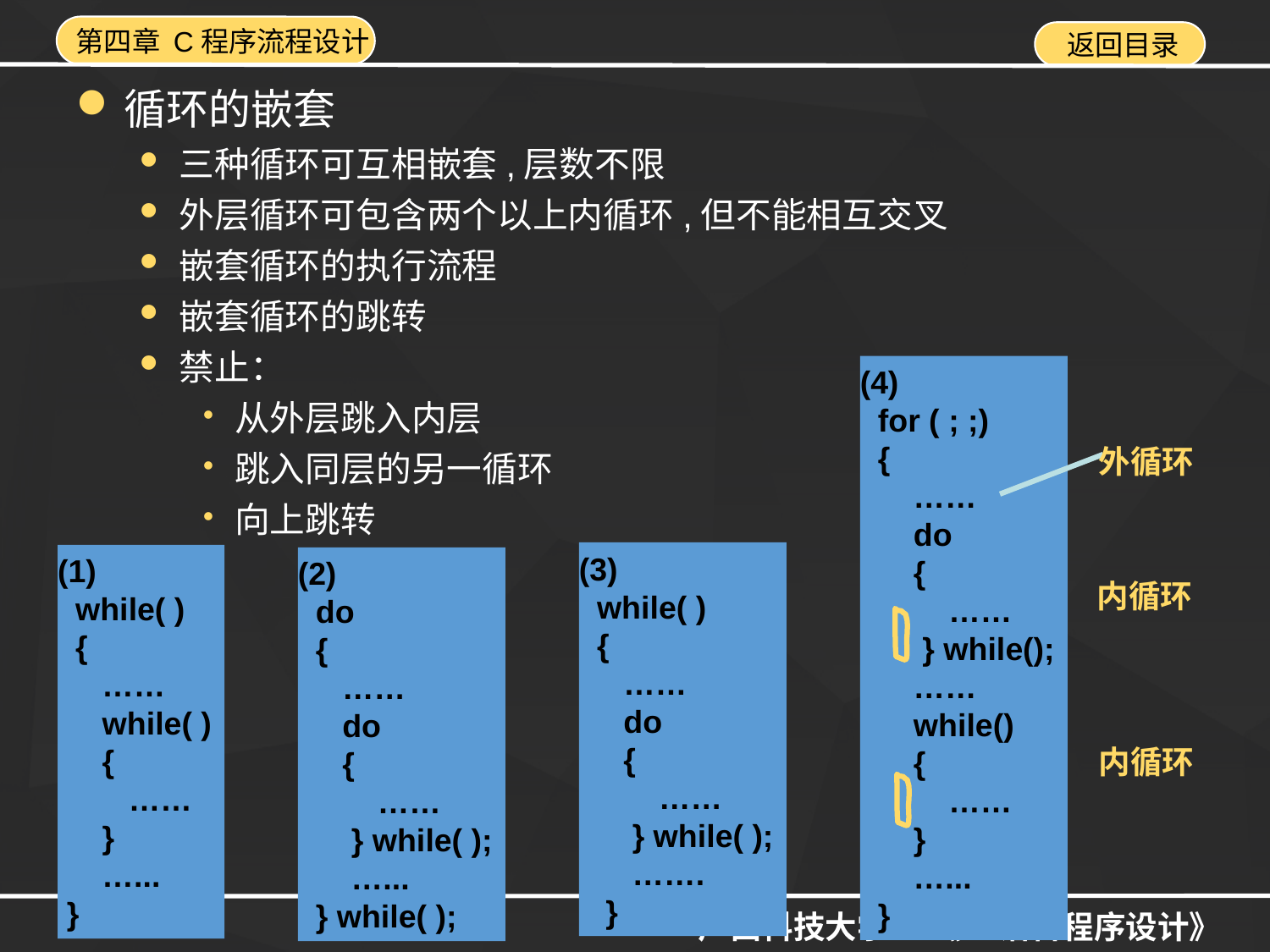

循环的嵌套
三种循环可互相嵌套,层数不限
外层循环可包含两个以上内循环,但不能相互交叉
嵌套循环的执行流程
嵌套循环的跳转
禁止：
从外层跳入内层
跳入同层的另一循环
向上跳转
(4)
  for ( ; ;)
  {
      ……
      do
      {
          ……
       } while();
      ……
      while()
      {
          ……
      }
      …...
  }
外循环

内循环

内循环

(3)
  while( )
  {
     ……
     do
     {
         ……
      } while( );
      …….
   }
(1)
  while( )
  {
     ……
     while( )
     {
        ……
     }
     …...
 }
(2)
  do
  {
     ……
     do
     {
         ……
      } while( );
      …...
  } while( );